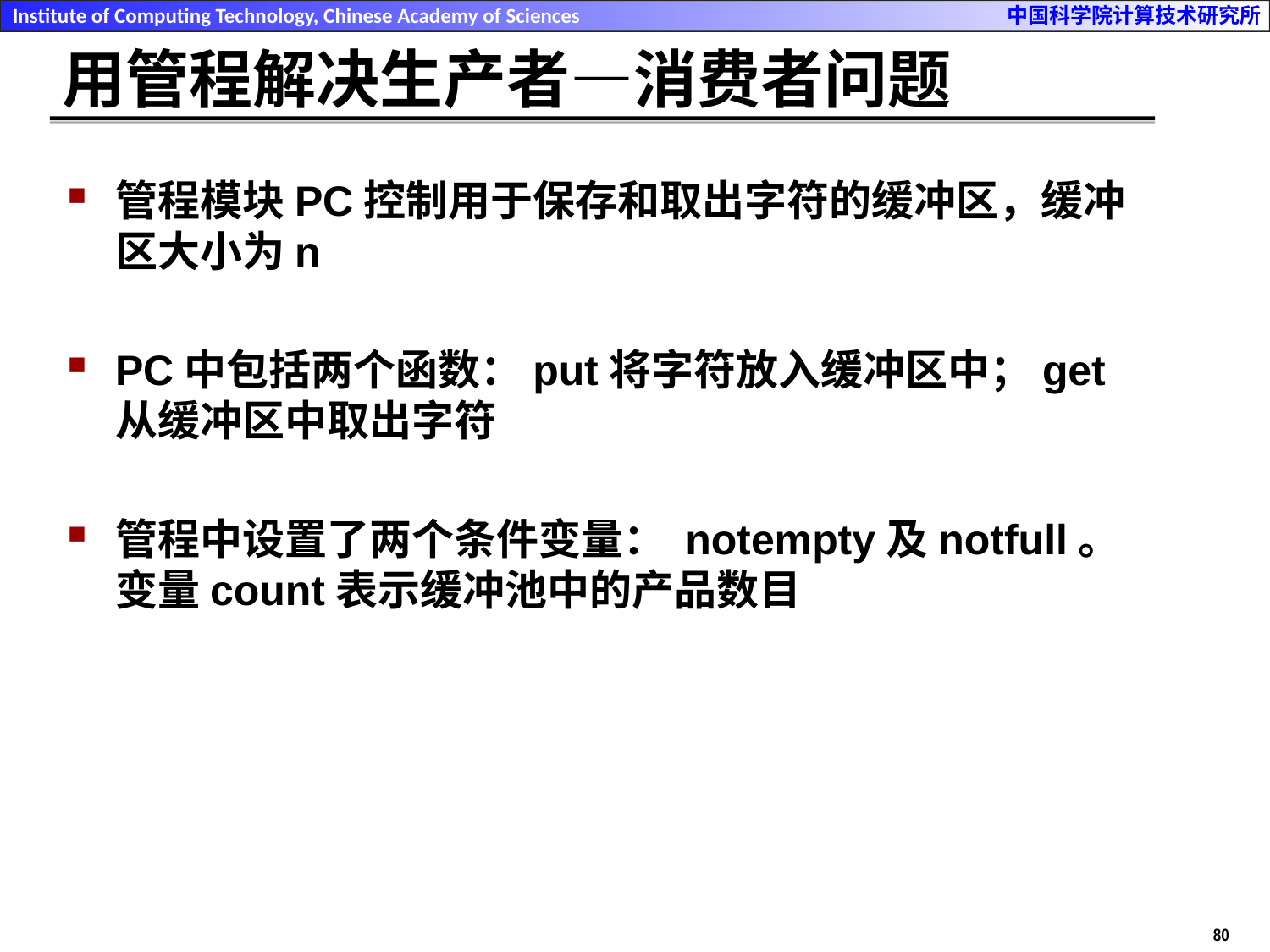

# 用管程解决生产者—消费者问题
管程模块PC控制用于保存和取出字符的缓冲区，缓冲区大小为n

PC中包括两个函数：put将字符放入缓冲区中；get从缓冲区中取出字符

管程中设置了两个条件变量： notempty及notfull。变量count表示缓冲池中的产品数目